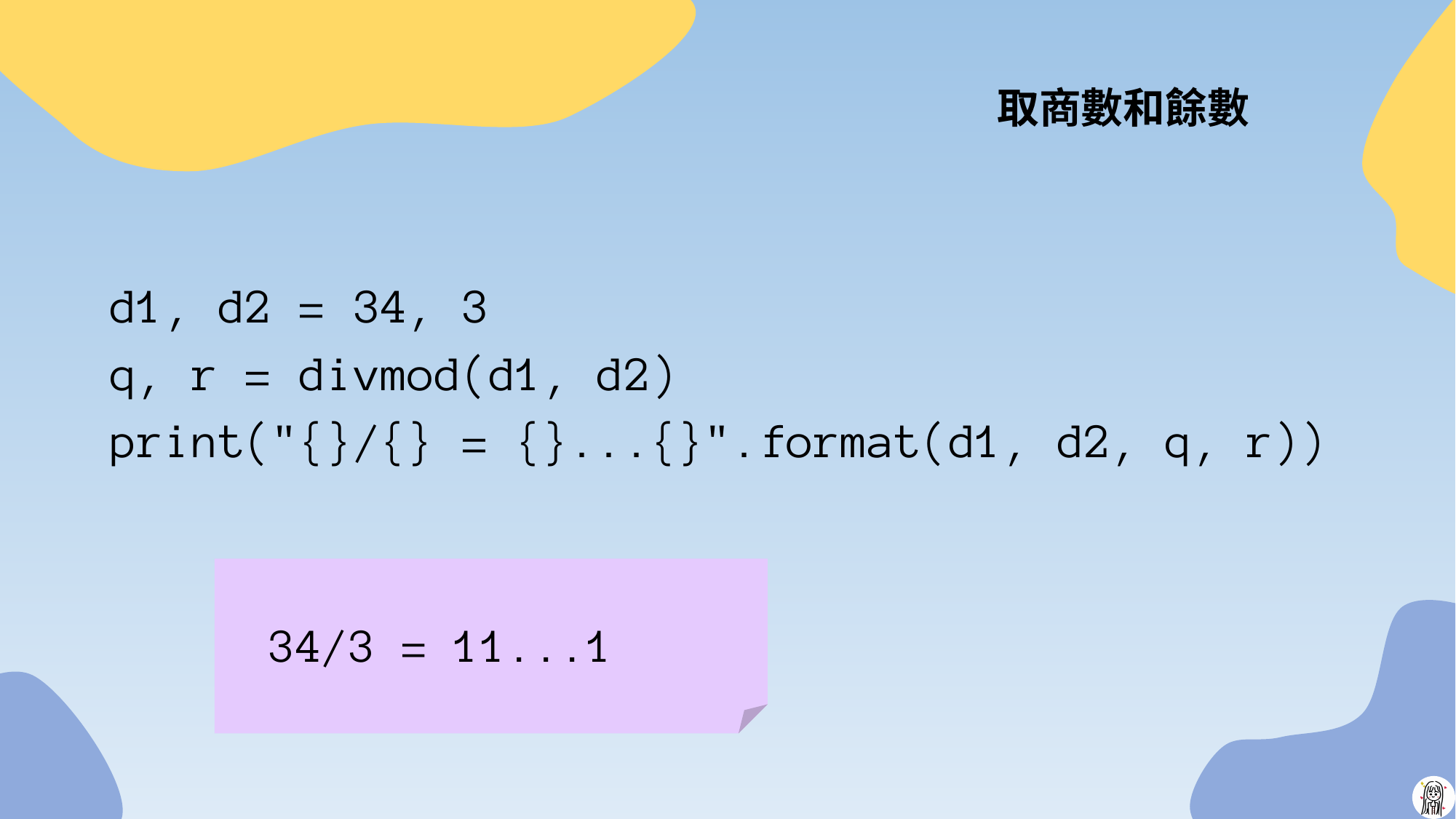

# 取商數和餘數
d1, d2 = 34, 3
q, r = divmod(d1, d2)
print("{}/{} = {}...{}".format(d1, d2, q, r))

34/3 = 11...1
16